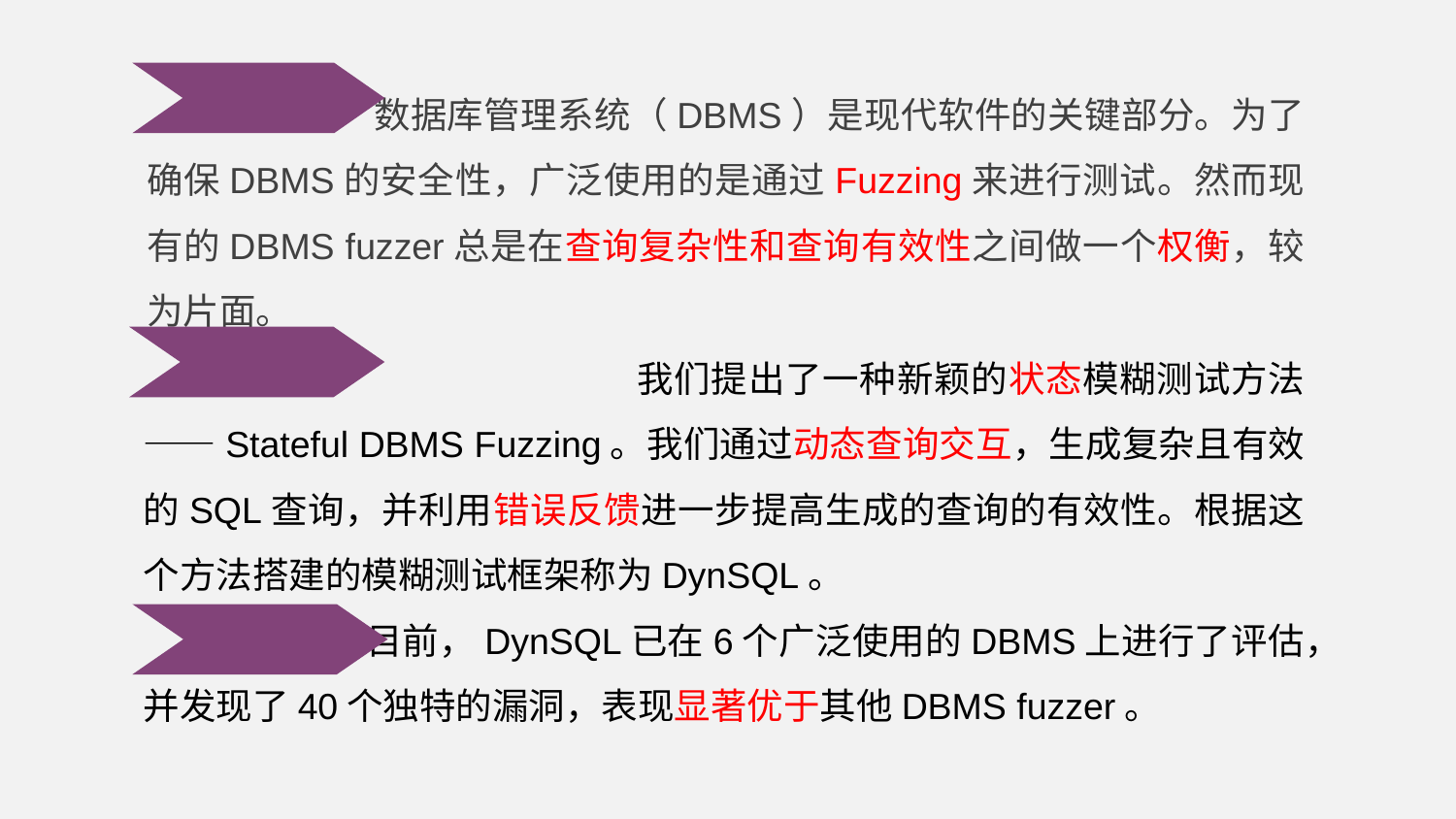

数据库管理系统（DBMS）是现代软件的关键部分。为了确保DBMS的安全性，广泛使用的是通过Fuzzing来进行测试。然而现有的DBMS fuzzer总是在查询复杂性和查询有效性之间做一个权衡，较为片面。

			       我们提出了一种新颖的状态模糊测试方法——Stateful DBMS Fuzzing。我们通过动态查询交互，生成复杂且有效的SQL查询，并利用错误反馈进一步提高生成的查询的有效性。根据这个方法搭建的模糊测试框架称为DynSQL。
                         目前，DynSQL已在6个广泛使用的DBMS上进行了评估，并发现了40个独特的漏洞，表现显著优于其他DBMS fuzzer。